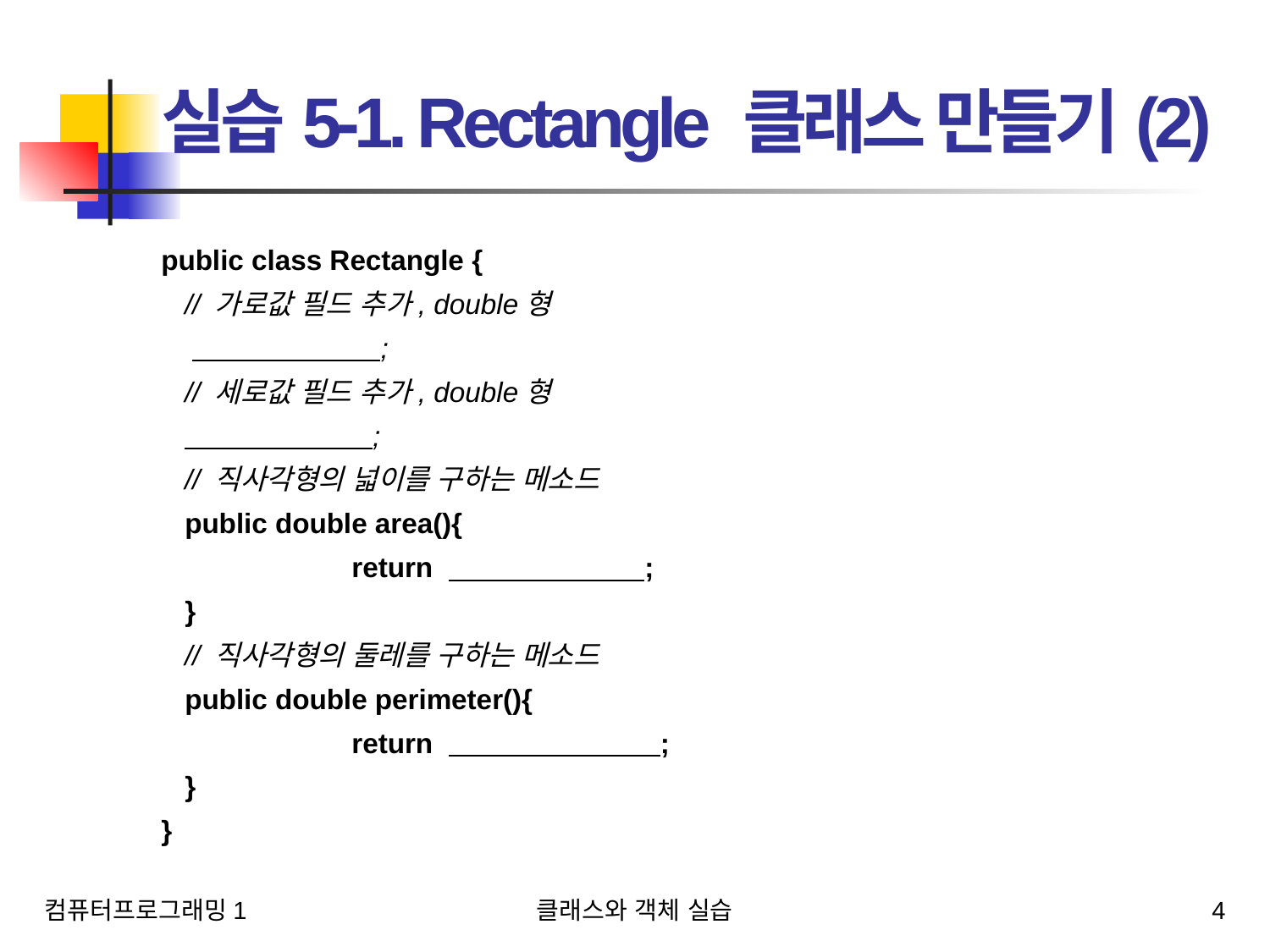

# 실습5-1. Rectangle 클래스 만들기(2)
public class Rectangle {
   // 가로값 필드 추가, double형
                            ;
   // 세로값 필드 추가, double형
                           ;
   // 직사각형의 넓이를 구하는 메소드
   public double area(){
	return                           ;
   }
   // 직사각형의 둘레를 구하는 메소드
   public double perimeter(){
	return                             ;
   }
}
컴퓨터프로그래밍1
클래스와 객체 실습
4